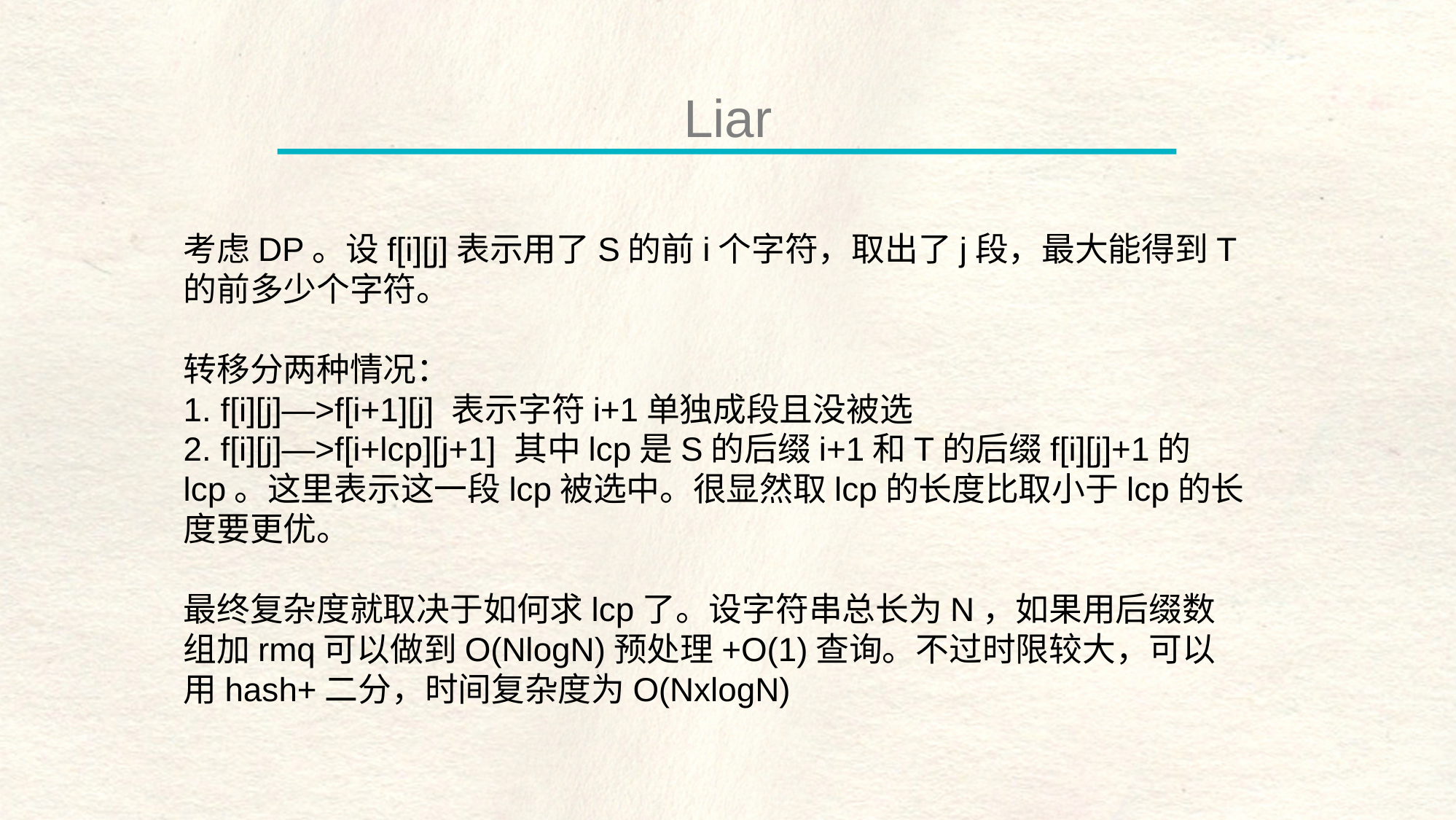

Liar

考虑DP。设f[i][j]表示用了S的前i个字符，取出了j段，最大能得到T的前多少个字符。
转移分两种情况： 
1. f[i][j]—>f[i+1][j] 表示字符i+1单独成段且没被选 
2. f[i][j]—>f[i+lcp][j+1] 其中lcp是S的后缀i+1和T的后缀f[i][j]+1的lcp。这里表示这一段lcp被选中。很显然取lcp的长度比取小于lcp的长度要更优。

最终复杂度就取决于如何求lcp了。设字符串总长为N，如果用后缀数组加rmq可以做到O(NlogN)预处理+O(1)查询。不过时限较大，可以用hash+二分，时间复杂度为O(NxlogN)